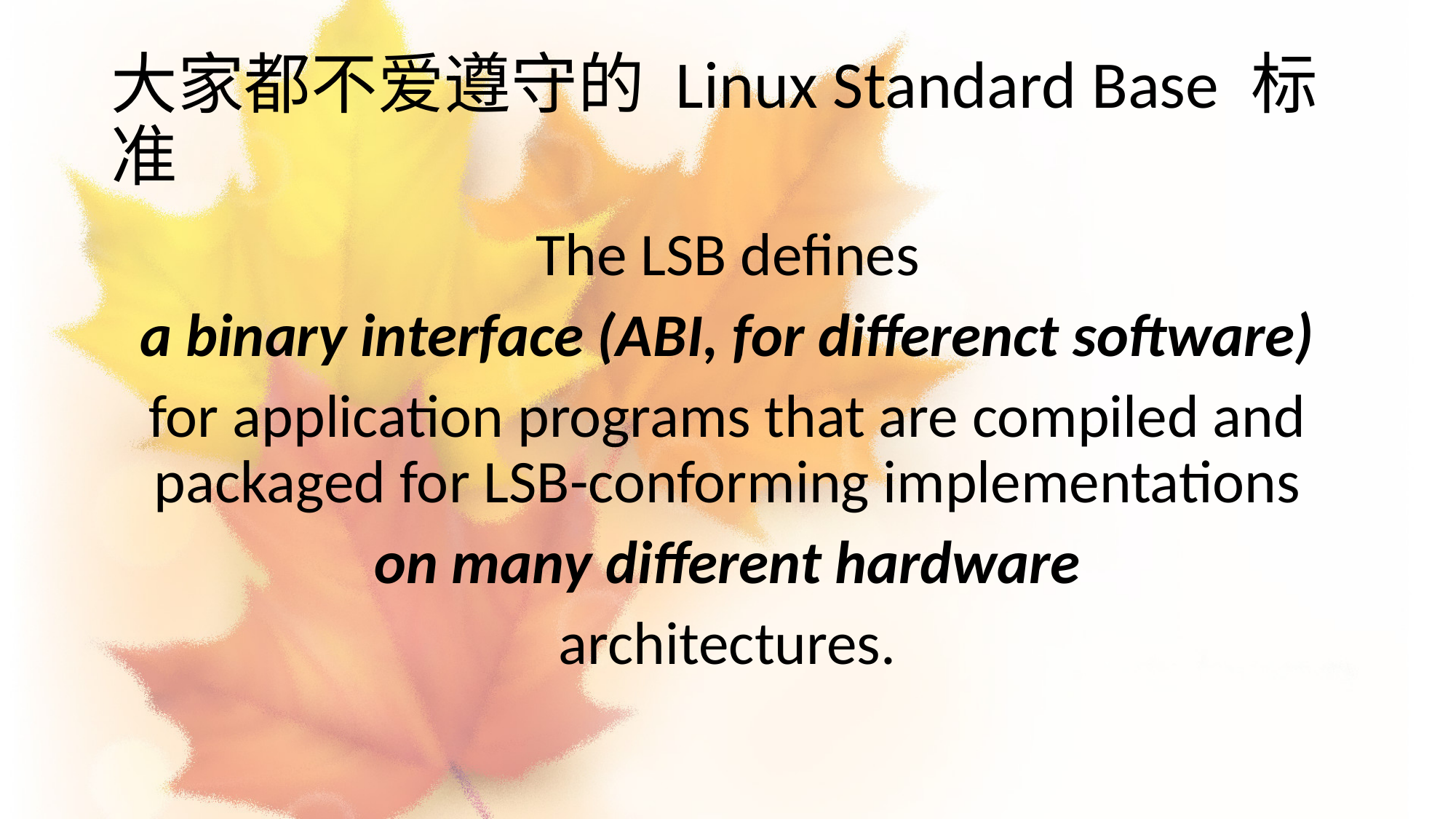

# 大家都不爱遵守的 Linux Standard Base 标准
The LSB defines
a binary interface (ABI, for differenct software)
for application programs that are compiled and packaged for LSB-conforming implementations
on many different hardware
architectures.